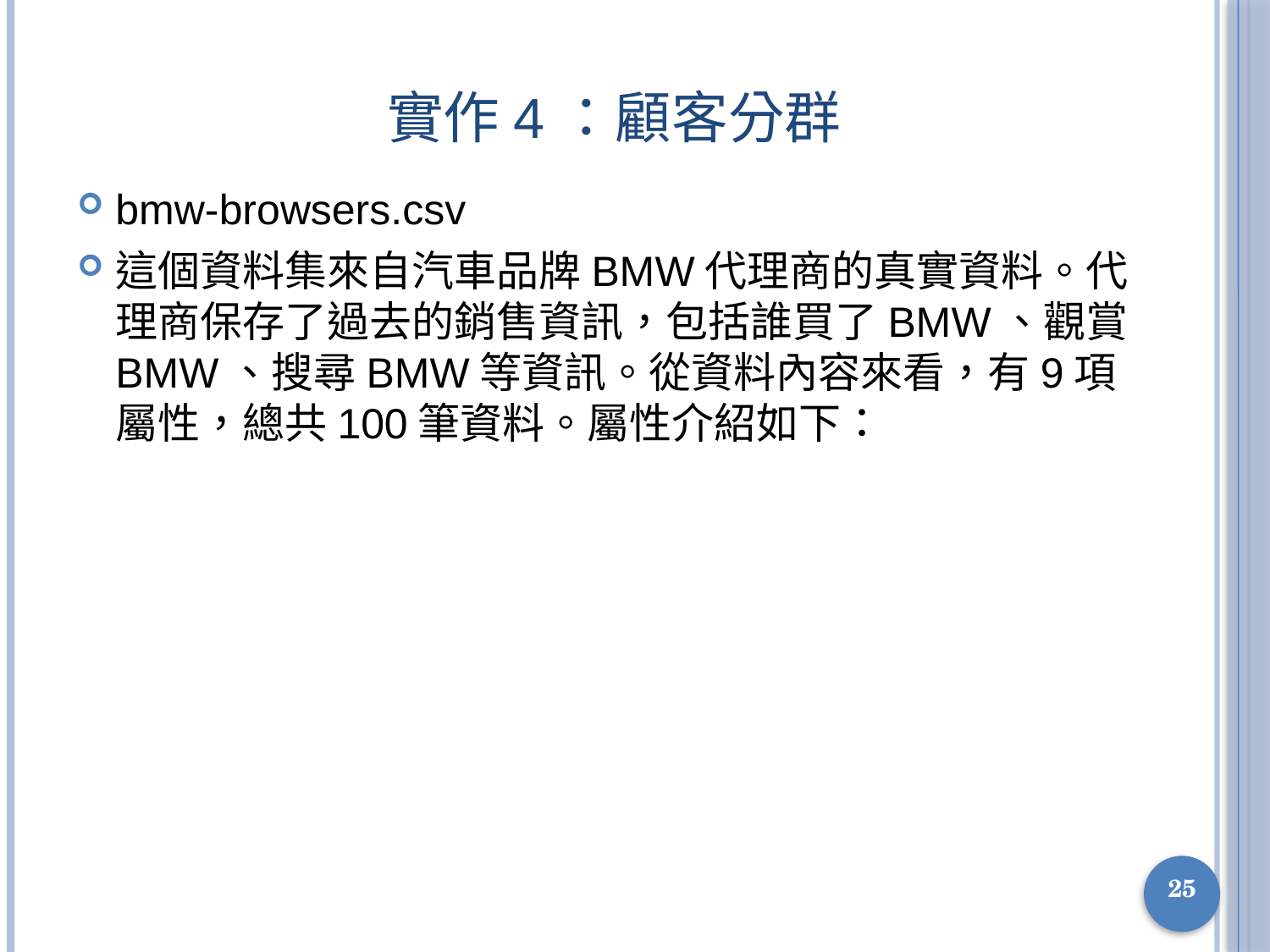

# 實作4：顧客分群
bmw-browsers.csv
這個資料集來自汽車品牌BMW代理商的真實資料。代理商保存了過去的銷售資訊，包括誰買了BMW、觀賞BMW、搜尋BMW等資訊。從資料內容來看，有9項屬性，總共100筆資料。屬性介紹如下：

25